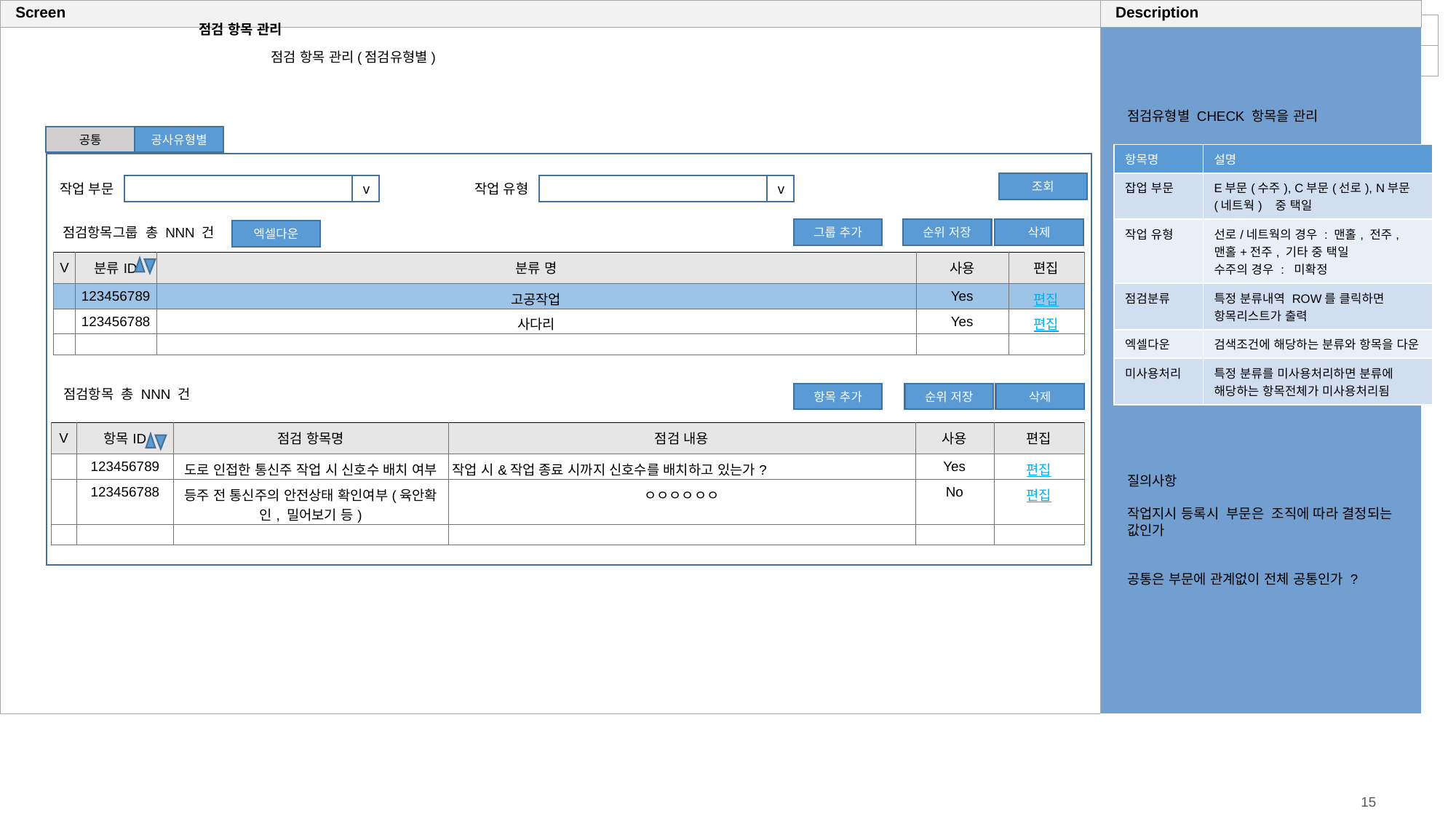

점검 항목 관리
점검 항목 관리(점검유형별)
점검유형별 CHECK 항목을 관리
공통
공사유형별
| 항목명 | 설명 |
| --- | --- |
| 잡업 부문 | E부문(수주), C부문(선로), N부문(네트웍) 중 택일 |
| 작업 유형 | 선로/네트웍의 경우 : 맨홀, 전주, 맨홀+전주, 기타 중 택일 수주의 경우 : 미확정 |
| 점검분류 | 특정 분류내역 ROW를 클릭하면 항목리스트가 출력 |
| 엑셀다운 | 검색조건에 해당하는 분류와 항목을 다운 |
| 미사용처리 | 특정 분류를 미사용처리하면 분류에 해당하는 항목전체가 미사용처리됨 |

조회
v
v
작업 유형

작업 부문

점검항목그룹  총 NNN 건
그룹 추가
순위 저장
삭제
엑셀다운
| V | 분류ID | 분류 명 | 사용 | 편집 |
| --- | --- | --- | --- | --- |
|  | 123456789 | 고공작업 | Yes | 편집 |
|  | 123456788 | 사다리 | Yes | 편집 |
|  |  |  |  |  |

점검항목  총 NNN 건
항목 추가
순위 저장
삭제
| V | 항목ID | 점검 항목명 | 점검 내용 | 사용 | 편집 |
| --- | --- | --- | --- | --- | --- |
|  | 123456789 | 도로 인접한 통신주 작업 시 신호수 배치 여부 | 작업 시&작업 종료 시까지 신호수를 배치하고 있는가? | Yes | 편집 |
|  | 123456788 | 등주 전 통신주의 안전상태 확인여부(육안확인, 밀어보기 등) | ㅇㅇㅇㅇㅇㅇ | No | 편집 |
|  |  |  |  |  |  |

질의사항

작업지시 등록시  부문은  조직에 따라 결정되는 값인가

공통은 부문에 관계없이 전체 공통인가 ?